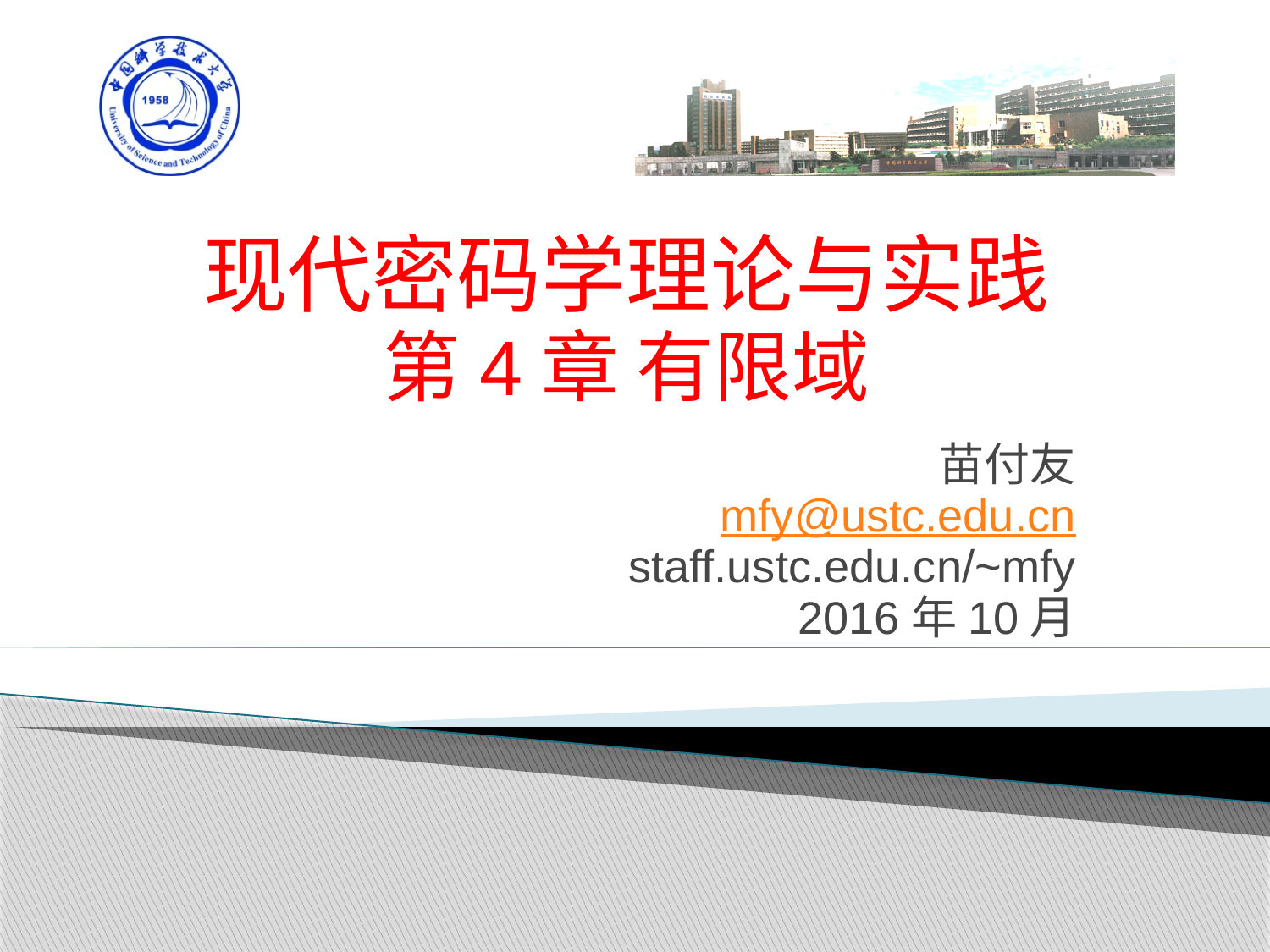

# 现代密码学理论与实践 第4章 有限域
苗付友
mfy@ustc.edu.cn
staff.ustc.edu.cn/~mfy
2016年10月